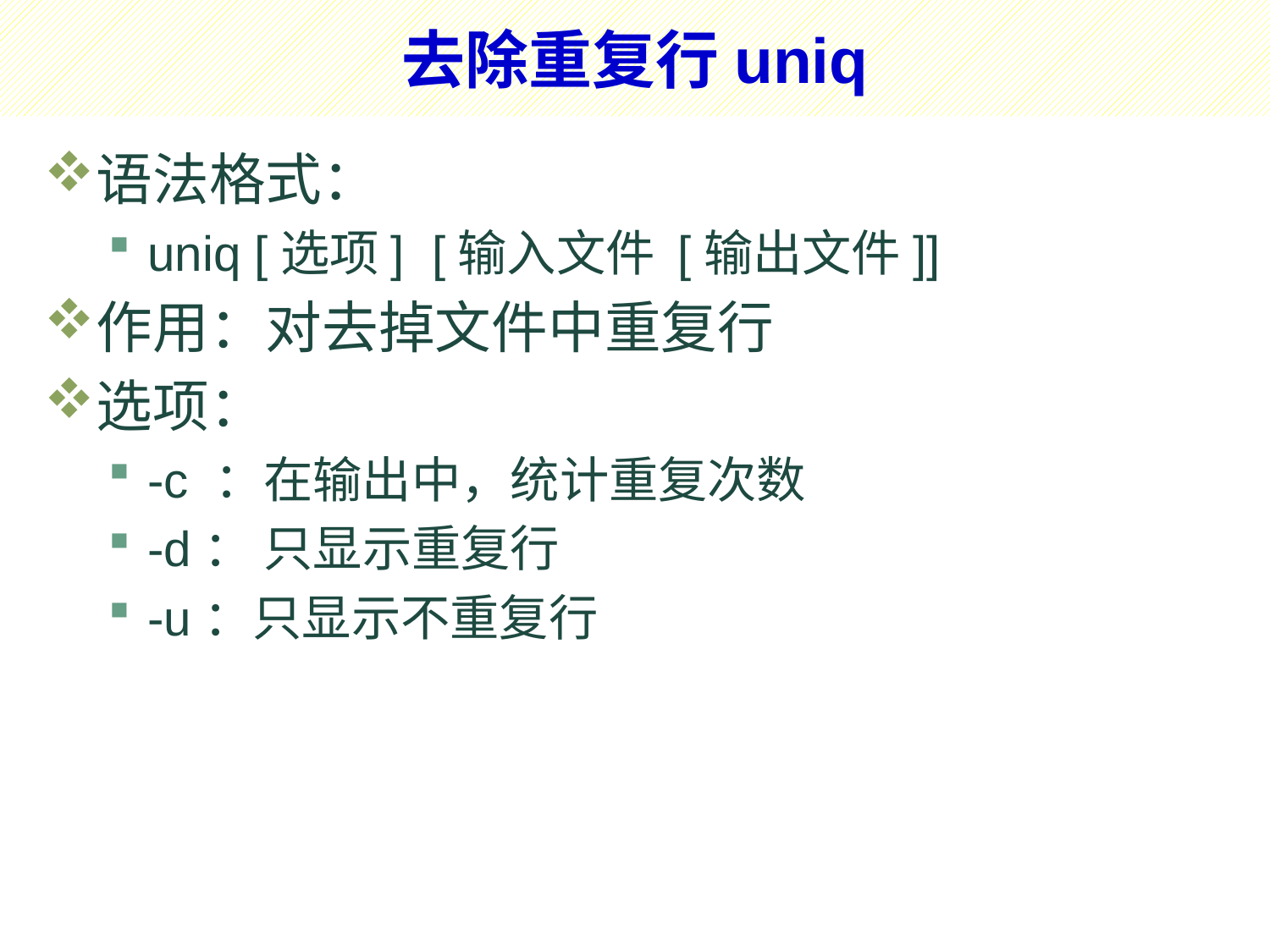

# 去除重复行uniq
语法格式：
uniq [选项]  [输入文件 [输出文件]]
作用：对去掉文件中重复行
选项：
-c ：在输出中，统计重复次数
-d： 只显示重复行
-u：只显示不重复行